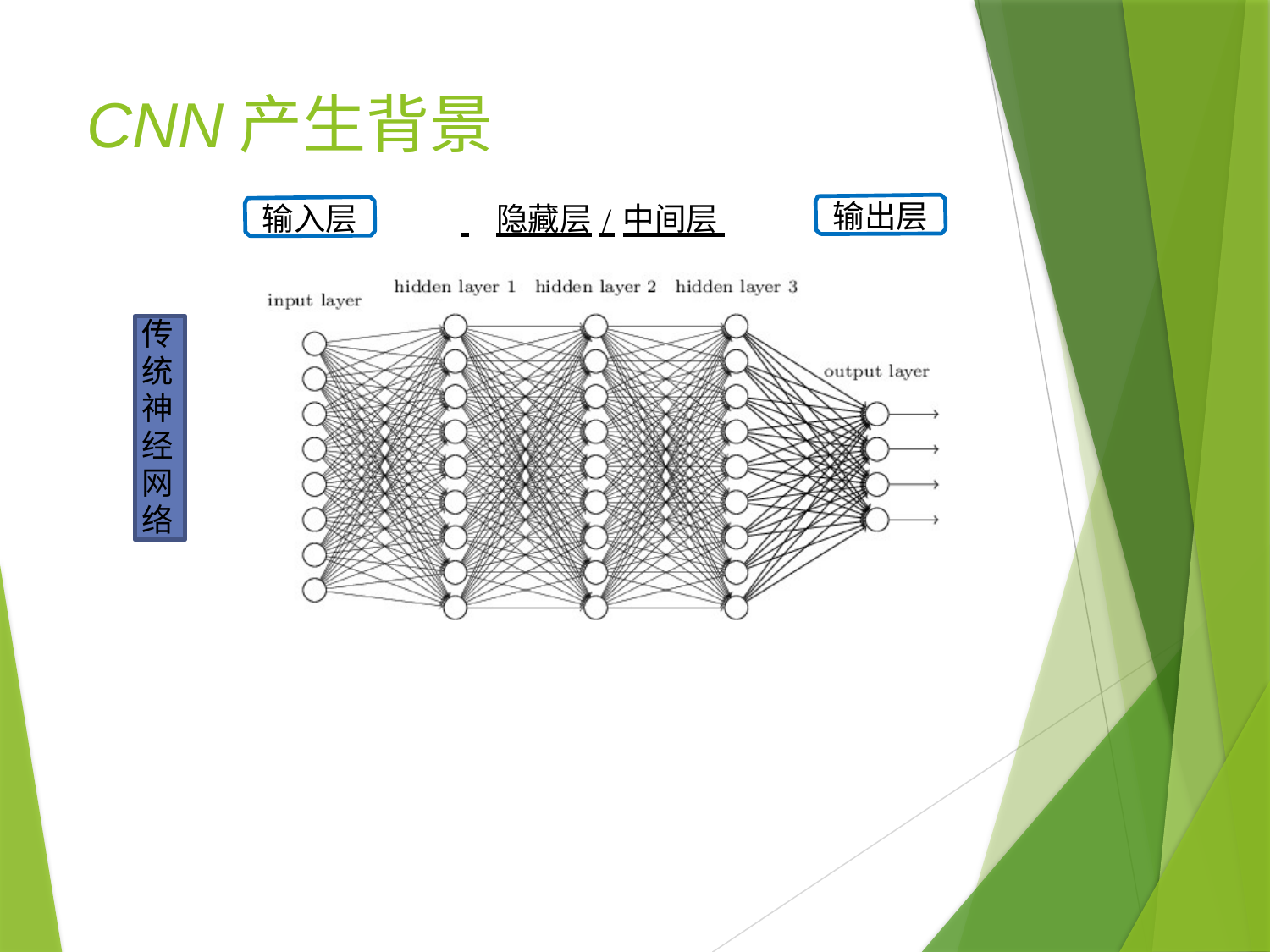

# CNN产生背景

输出层

输入层
 	隐藏层/中间层

传 统 神 经 网 络